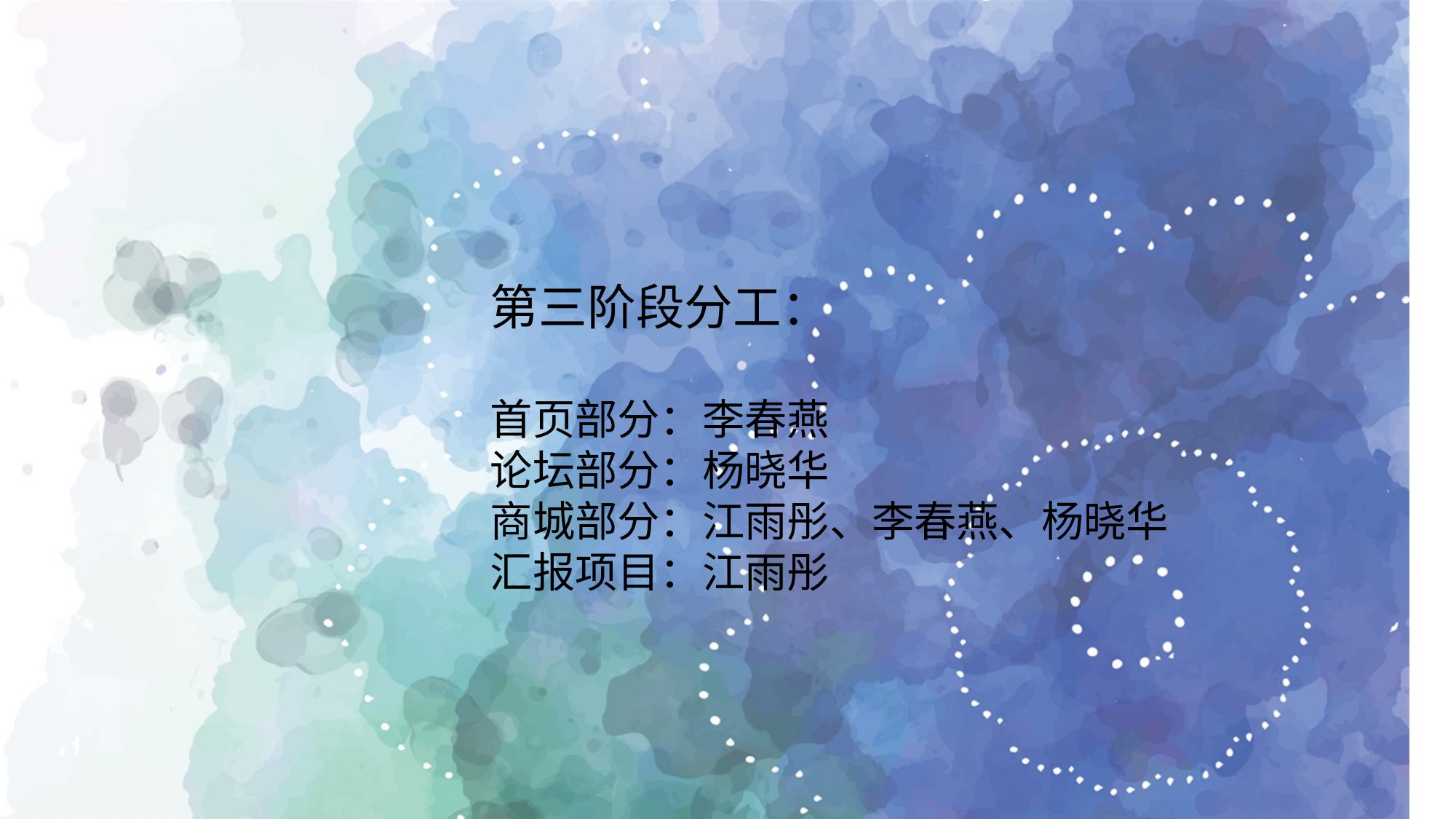

第三阶段分工：

首页部分：李春燕
论坛部分：杨晓华
商城部分：江雨彤、李春燕、杨晓华
汇报项目：江雨彤